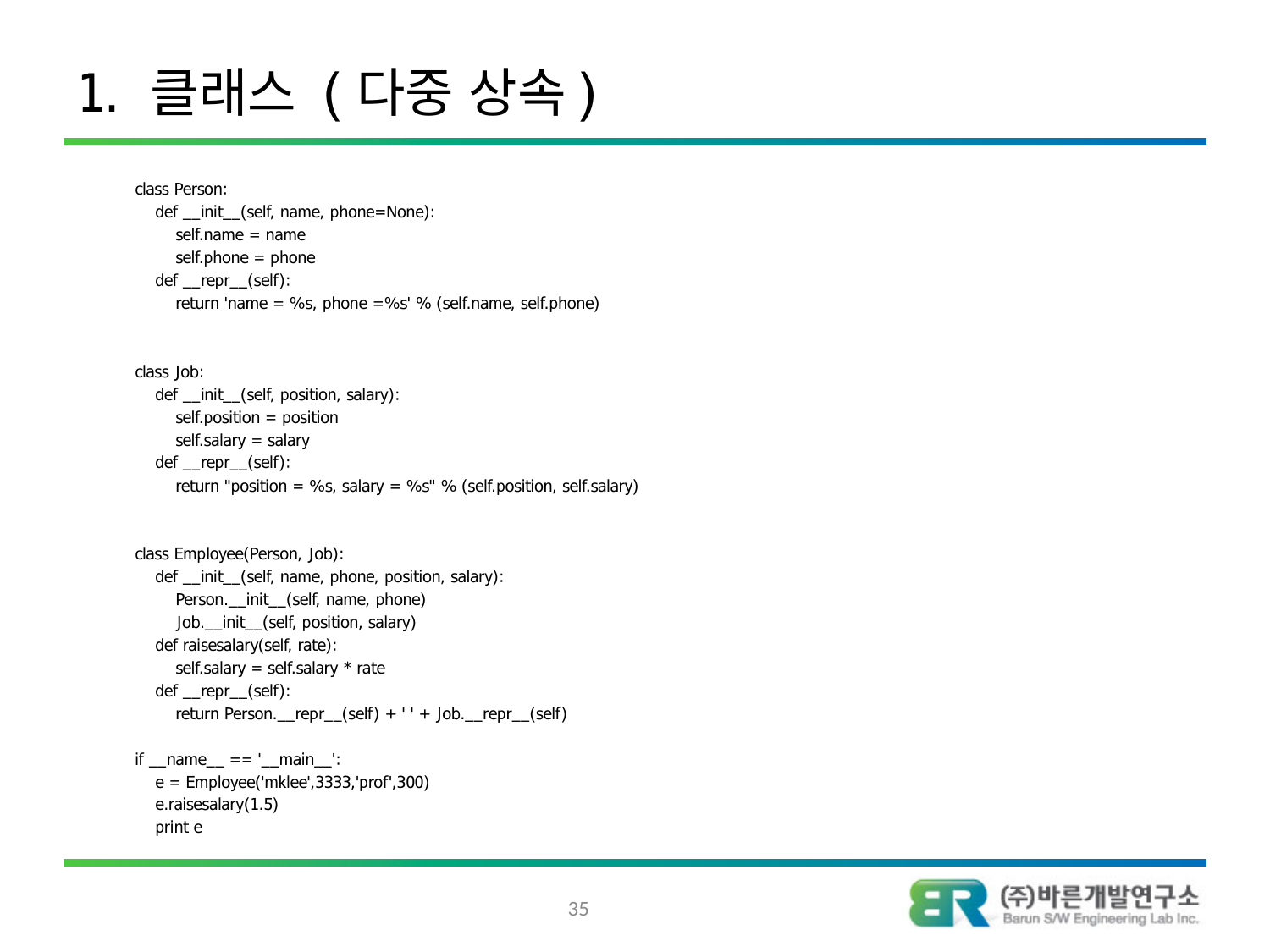

# 1. 클래스 (다중 상속)
class Person:
    def __init__(self, name, phone=None):
        self.name = name
        self.phone = phone
    def __repr__(self):
        return 'name = %s, phone =%s' % (self.name, self.phone)

class Job:
    def __init__(self, position, salary):
        self.position = position
        self.salary = salary
    def __repr__(self):
        return "position = %s, salary = %s" % (self.position, self.salary)

class Employee(Person, Job):
    def __init__(self, name, phone, position, salary):
        Person.__init__(self, name, phone)
        Job.__init__(self, position, salary)
    def raisesalary(self, rate):
        self.salary = self.salary * rate
    def __repr__(self):
        return Person.__repr__(self) + ' ' + Job.__repr__(self)

if __name__ == '__main__':
    e = Employee('mklee',3333,'prof',300)
    e.raisesalary(1.5)
    print e

35